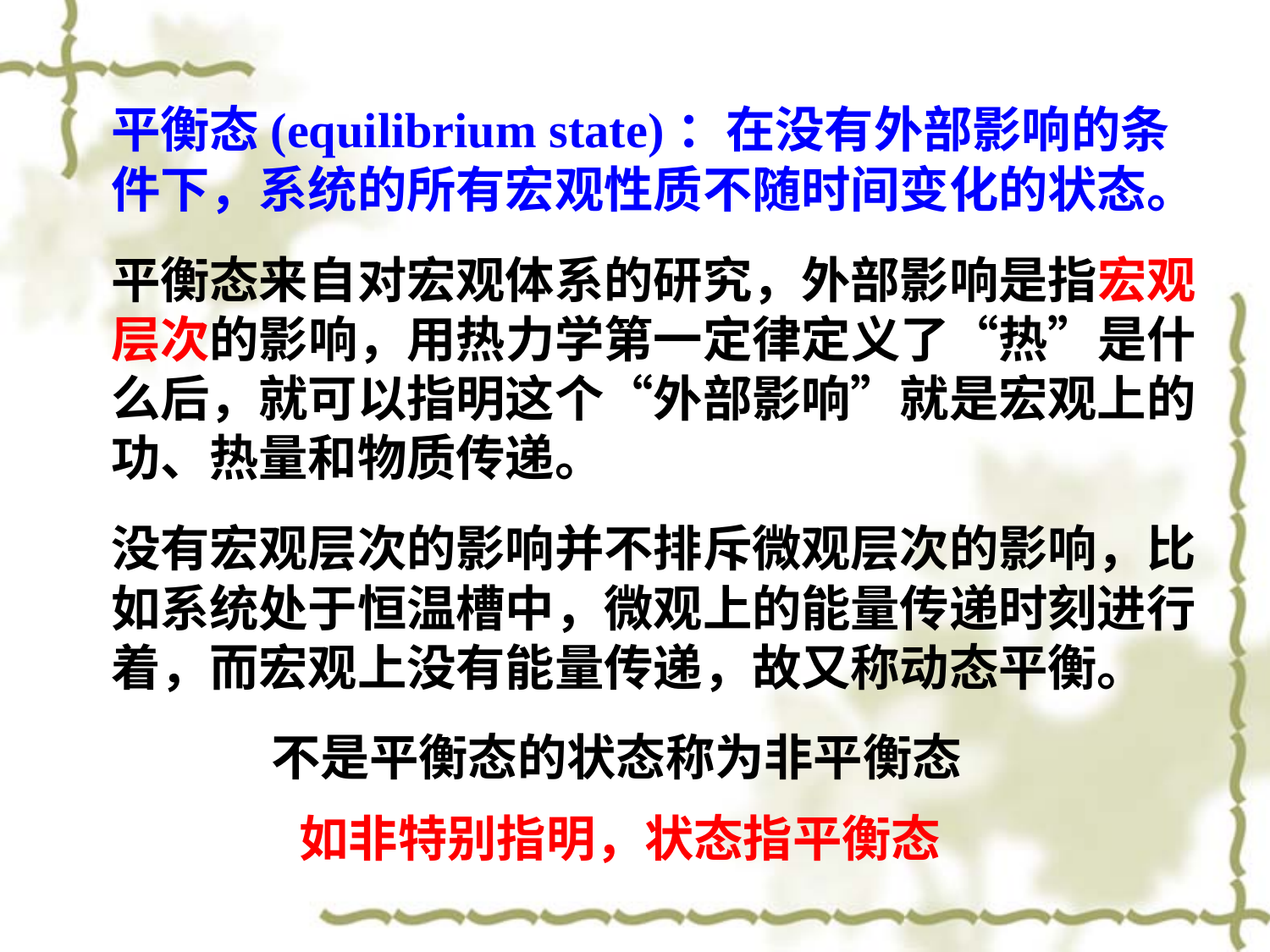

平衡态(equilibrium state)：在没有外部影响的条件下，系统的所有宏观性质不随时间变化的状态。
平衡态来自对宏观体系的研究，外部影响是指宏观层次的影响，用热力学第一定律定义了“热”是什么后，就可以指明这个“外部影响”就是宏观上的功、热量和物质传递。
没有宏观层次的影响并不排斥微观层次的影响，比如系统处于恒温槽中，微观上的能量传递时刻进行着，而宏观上没有能量传递，故又称动态平衡。
不是平衡态的状态称为非平衡态
如非特别指明，状态指平衡态